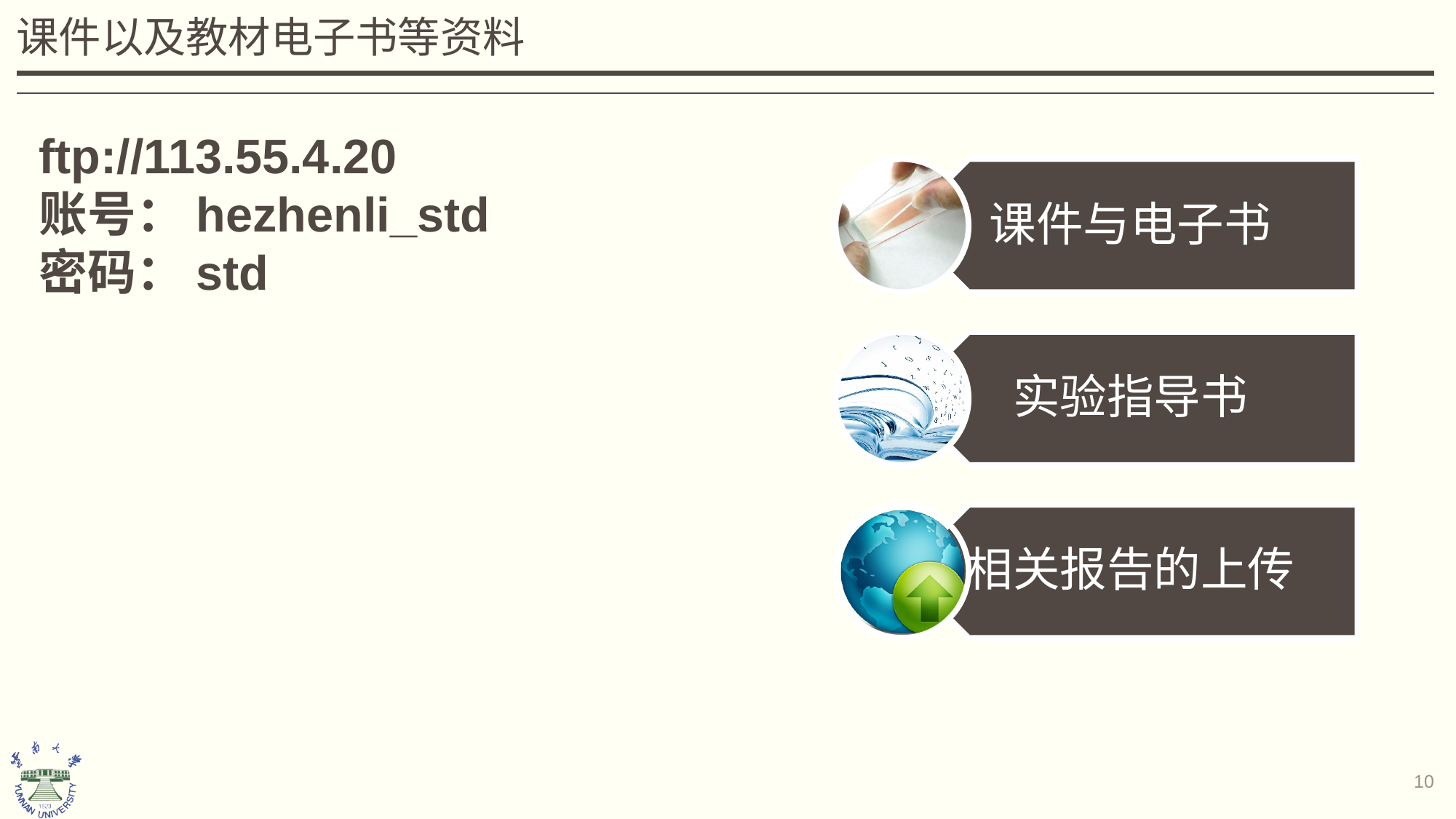

# 课件以及教材电子书等资料
ftp://113.55.4.20
账号：hezhenli_std
密码：std
课件与电子书
实验指导书
相关报告的上传
10